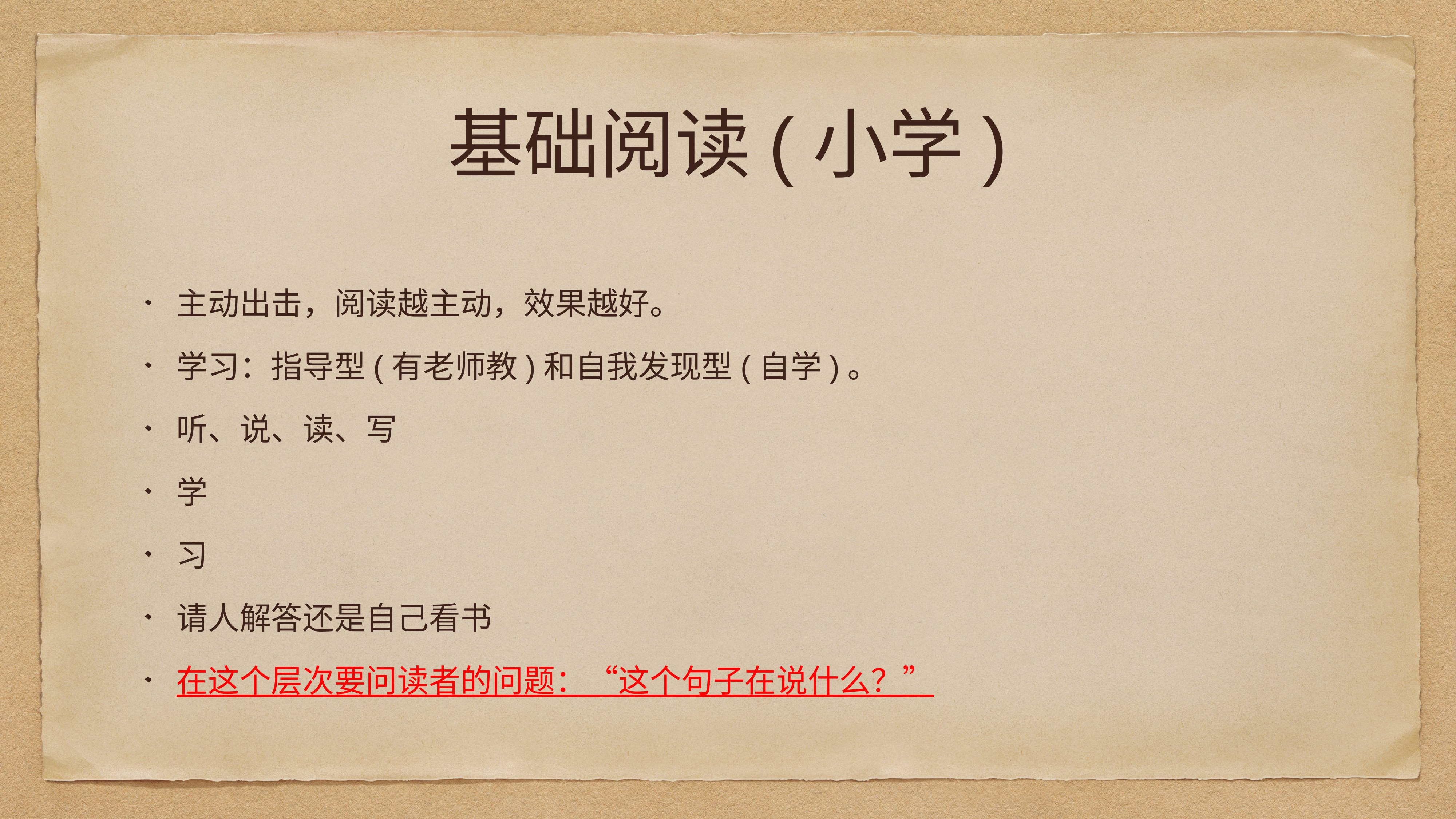

# 基础阅读(小学)
主动出击，阅读越主动，效果越好。
学习：指导型(有老师教)和自我发现型(自学)。
听、说、读、写
学
习
请人解答还是自己看书
在这个层次要问读者的问题：“这个句子在说什么？”